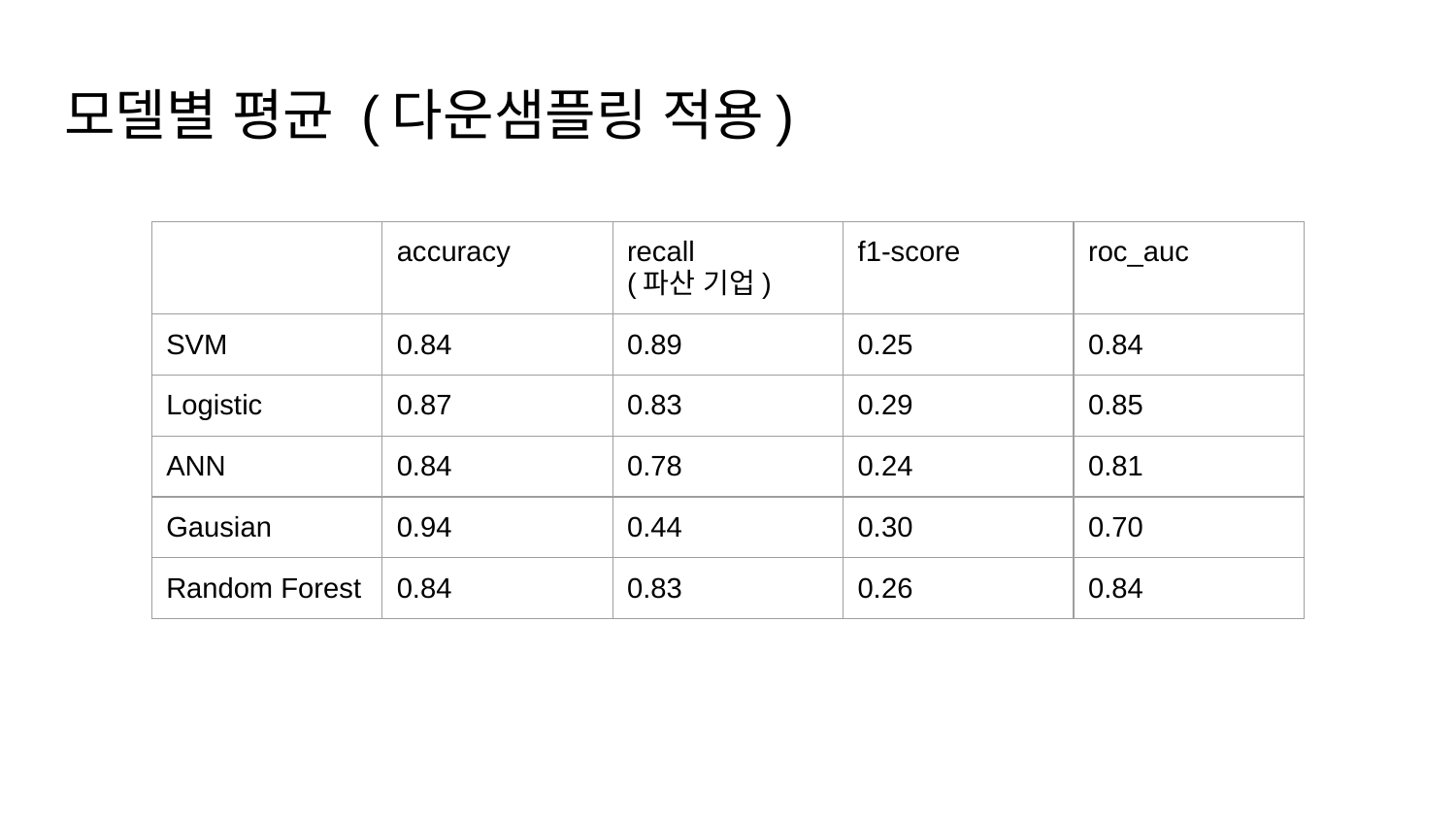

# 모델별 평균 (다운샘플링 적용)
|  | accuracy | recall (파산 기업) | f1-score | roc\_auc |
| --- | --- | --- | --- | --- |
| SVM | 0.84 | 0.89 | 0.25 | 0.84 |
| Logistic | 0.87 | 0.83 | 0.29 | 0.85 |
| ANN | 0.84 | 0.78 | 0.24 | 0.81 |
| Gausian | 0.94 | 0.44 | 0.30 | 0.70 |
| Random Forest | 0.84 | 0.83 | 0.26 | 0.84 |